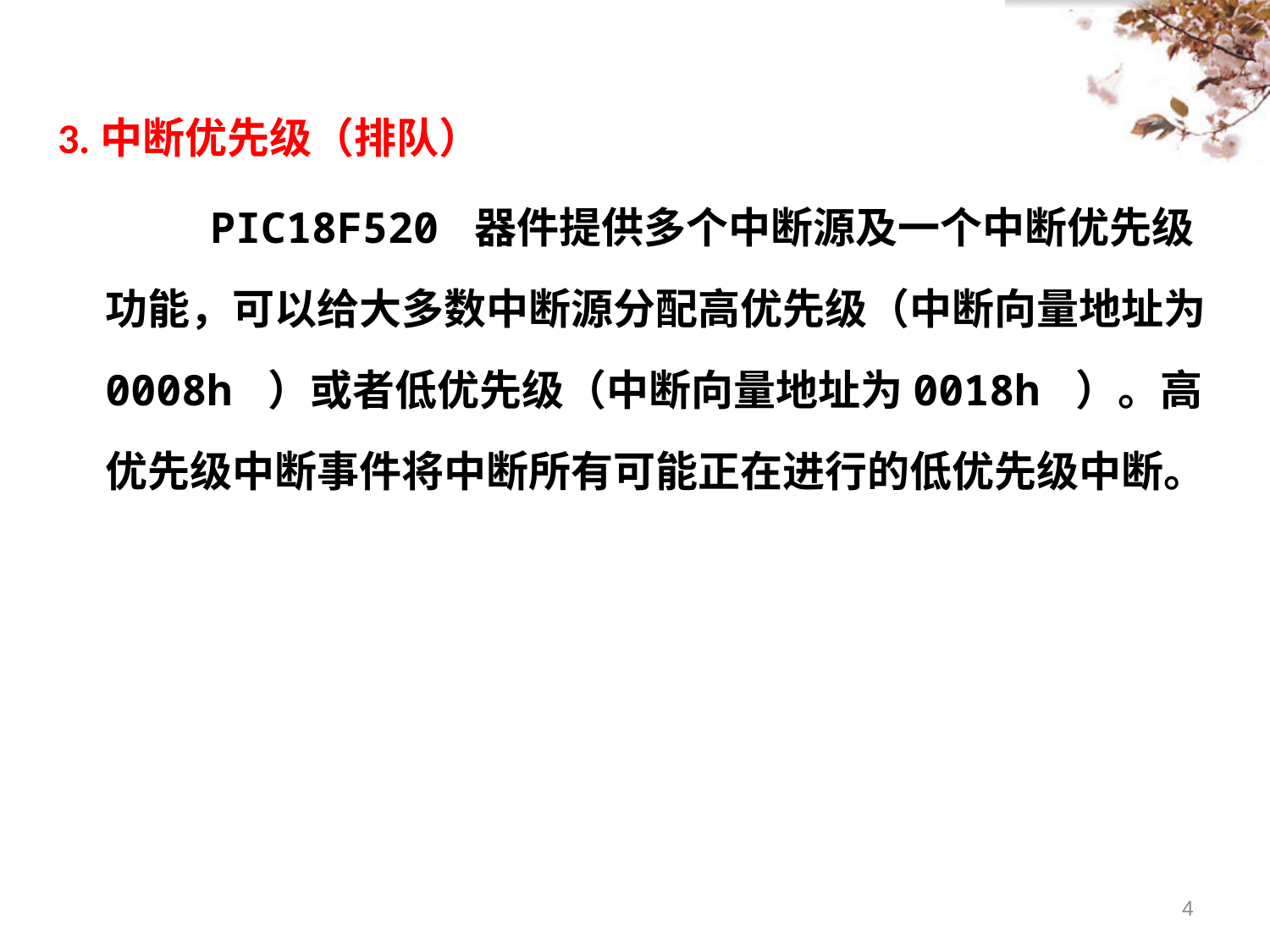

3.中断优先级（排队）
      PIC18F520 器件提供多个中断源及一个中断优先级功能，可以给大多数中断源分配高优先级（中断向量地址为0008h ）或者低优先级（中断向量地址为0018h ）。高优先级中断事件将中断所有可能正在进行的低优先级中断。

4